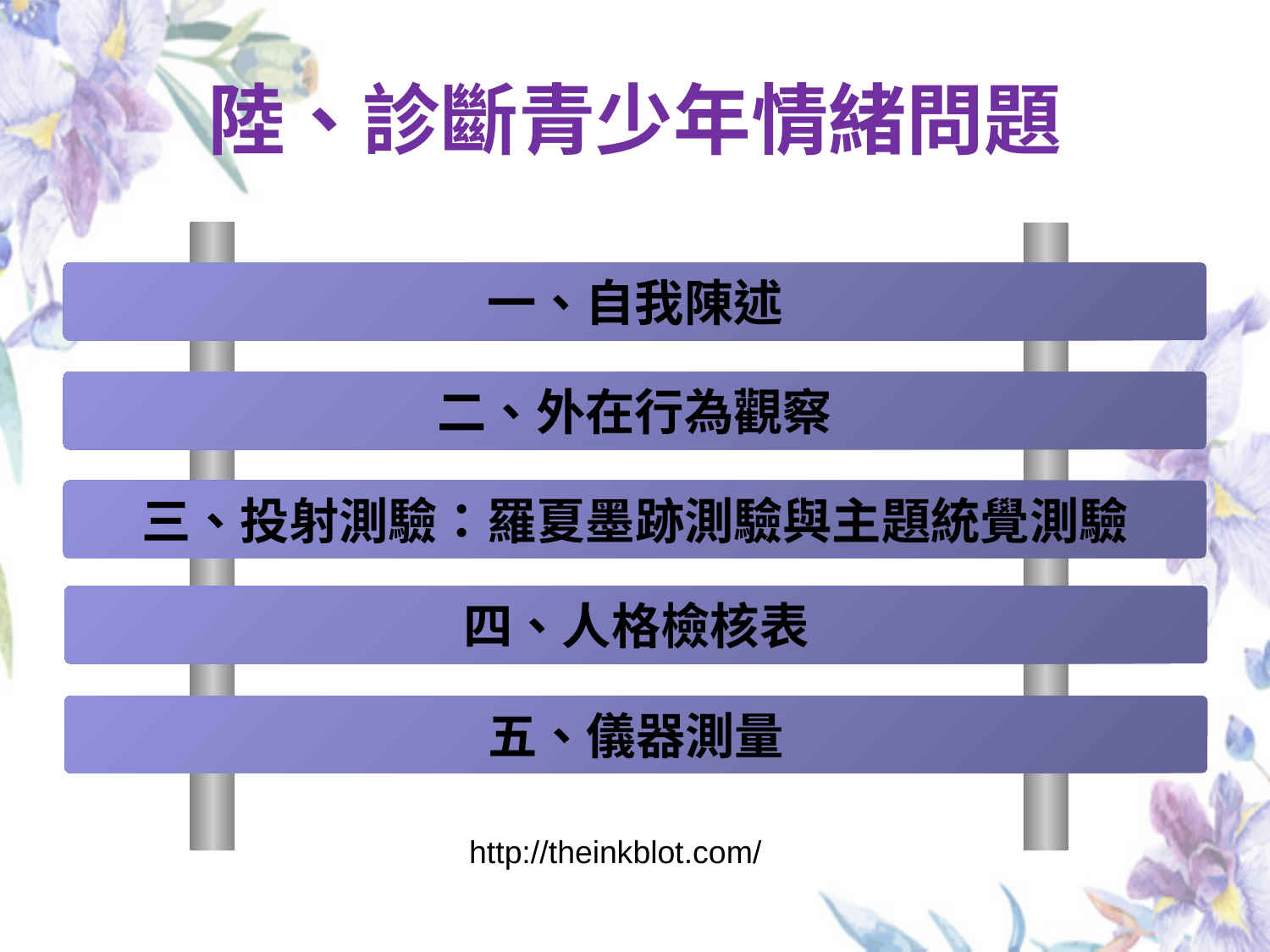

# 陸、診斷青少年情緒問題

一、自我陳述
二、外在行為觀察

三、投射測驗：羅夏墨跡測驗與主題統覺測驗

四、人格檢核表
五、儀器測量
http://theinkblot.com/